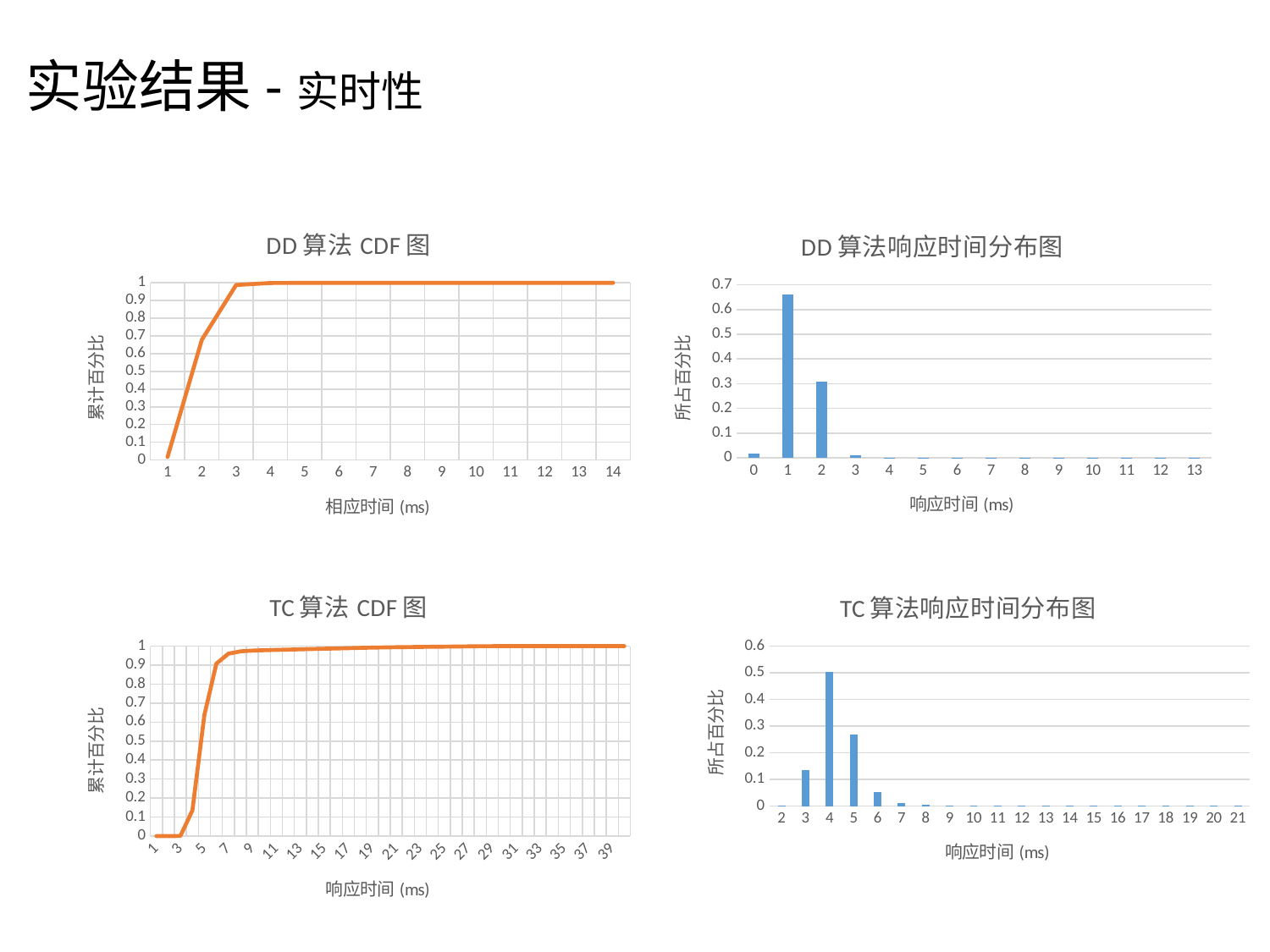

# 实验结果-实时性

### Chart: DD算法CDF图

| Category |  |
|---|---|

### Chart: DD算法响应时间分布图

| Category |  |
|---|---|
| 0 | 0.016940498410872504 |
| 1 | 0.6617515999595603 |
| 2 | 0.30887014351847525 |
| 3 | 0.01103171373446236 |
| 4 | 0.0008470249205436252 |
| 5 | 0.00017756089106681812 |
| 6 | 5.52222866954219e-05 |
| 7 | 5.607186033688993e-05 |
| 8 | 0.00012913519350314046 |
| 9 | 8.580693778827096e-05 |
| 10 | 3.48325193001892e-05 |
| 11 | 1.104445733908438e-05 |
| 12 | 4.247868207340146e-06 |
| 13 | 5.097441848808176e-06 |

### Chart: TC算法CDF图

| Category |  |
|---|---|

### Chart: TC算法响应时间分布图

| Category |  |
|---|---|
| 2 | 0.00029650523132080764 |
| 3 | 0.13443496212974015 |
| 4 | 0.5032721773594042 |
| 5 | 0.2697585903682527 |
| 6 | 0.052120352238019786 |
| 7 | 0.012425183404202898 |
| 8 | 0.003804442480958672 |
| 9 | 0.0020670407673453435 |
| 10 | 0.001694072868921749 |
| 11 | 0.0016091143499186522 |
| 12 | 0.0016193093721990238 |
| 13 | 0.0015513425569965464 |
| 14 | 0.0014205064377317775 |
| 15 | 0.0015470946310463915 |
| 16 | 0.0014731807195136975 |
| 17 | 0.0014927211788844097 |
| 18 | 0.0013839742745604458 |
| 19 | 0.0011562854436321466 |
| 20 | 0.0009268974423237854 |
| 21 | 0.000806256345339388 |